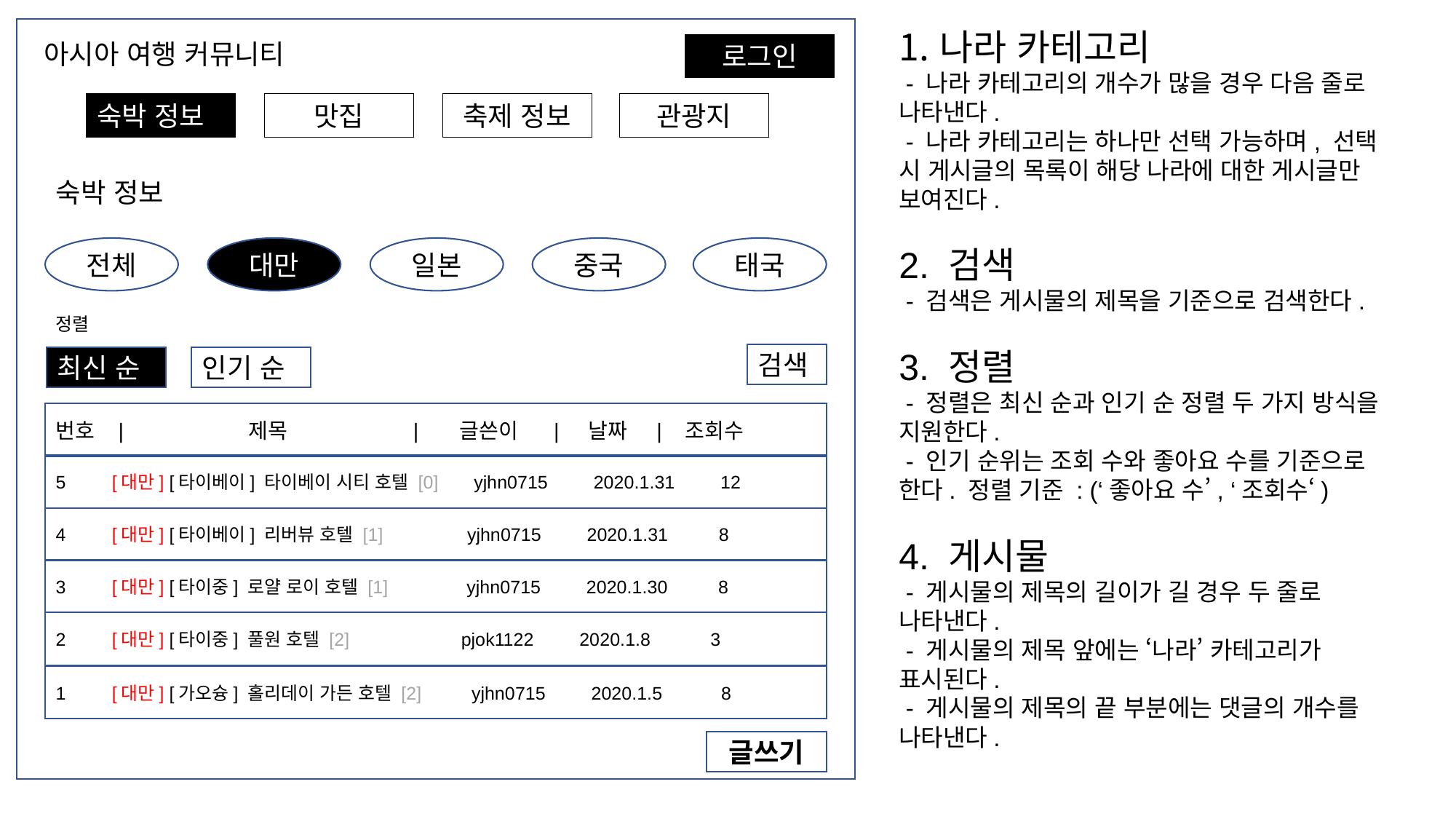

글 목록

나라 카테고리
 - 나라 카테고리의 개수가 많을 경우 다음 줄로 나타낸다.
 - 나라 카테고리는 하나만 선택 가능하며, 선택 시 게시글의 목록이 해당 나라에 대한 게시글만 보여진다.

2. 검색
 - 검색은 게시물의 제목을 기준으로 검색한다.

3. 정렬
 - 정렬은 최신 순과 인기 순 정렬 두 가지 방식을 지원한다.
 - 인기 순위는 조회 수와 좋아요 수를 기준으로 한다. 정렬 기준 : (‘좋아요 수’, ‘조회수‘)

4. 게시물
 - 게시물의 제목의 길이가 길 경우 두 줄로 나타낸다.
 - 게시물의 제목 앞에는 ‘나라’ 카테고리가 표시된다.
 - 게시물의 제목의 끝 부분에는 댓글의 개수를 나타낸다.
아시아 여행 커뮤니티
로그인
숙박 정보
맛집
축제 정보
관광지
숙박 정보
전체
대만
일본
중국
태국
정렬
검색
인기 순
최신 순
번호   |                    제목                    |      글쓴이     |    날짜    |   조회수
5         [대만] [타이베이] 타이베이 시티 호텔 [0]       yjhn0715         2020.1.31         12
4         [대만] [타이베이] 리버뷰 호텔 [1]                 yjhn0715         2020.1.31          8
3         [대만] [타이중] 로얄 로이 호텔 [1]                yjhn0715         2020.1.30          8
2         [대만] [타이중] 풀원 호텔 [2]                      pjok1122         2020.1.8            3
1         [대만] [가오슝] 홀리데이 가든 호텔 [2]          yjhn0715         2020.1.5            8
글쓰기